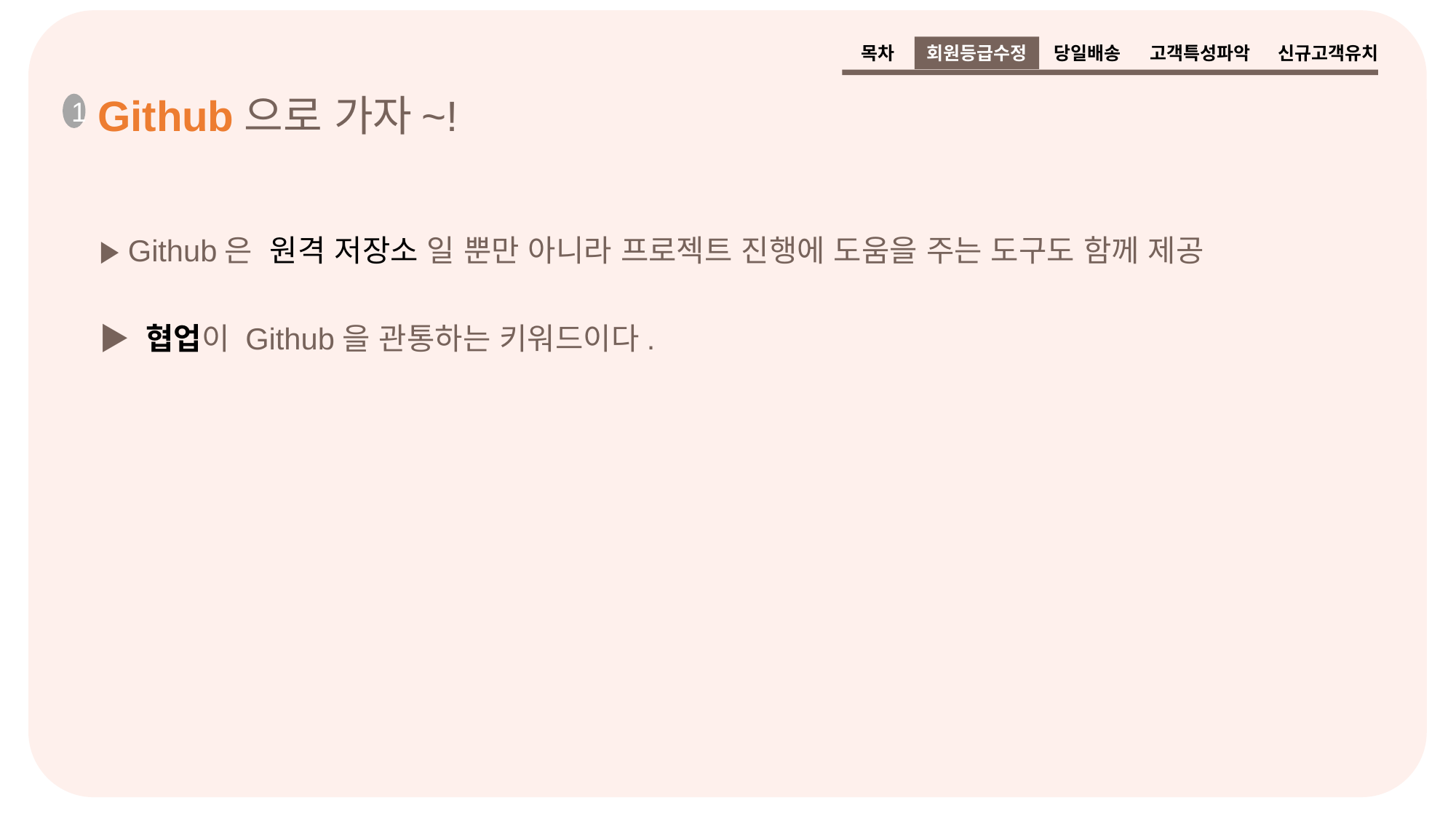

목차
회원등급수정
당일배송
고객특성파악
신규고객유치

Github으로 가자~!
1
▶ Github은  원격 저장소 일 뿐만 아니라 프로젝트 진행에 도움을 주는 도구도 함께 제공
▶ 협업이 Github을 관통하는 키워드이다.